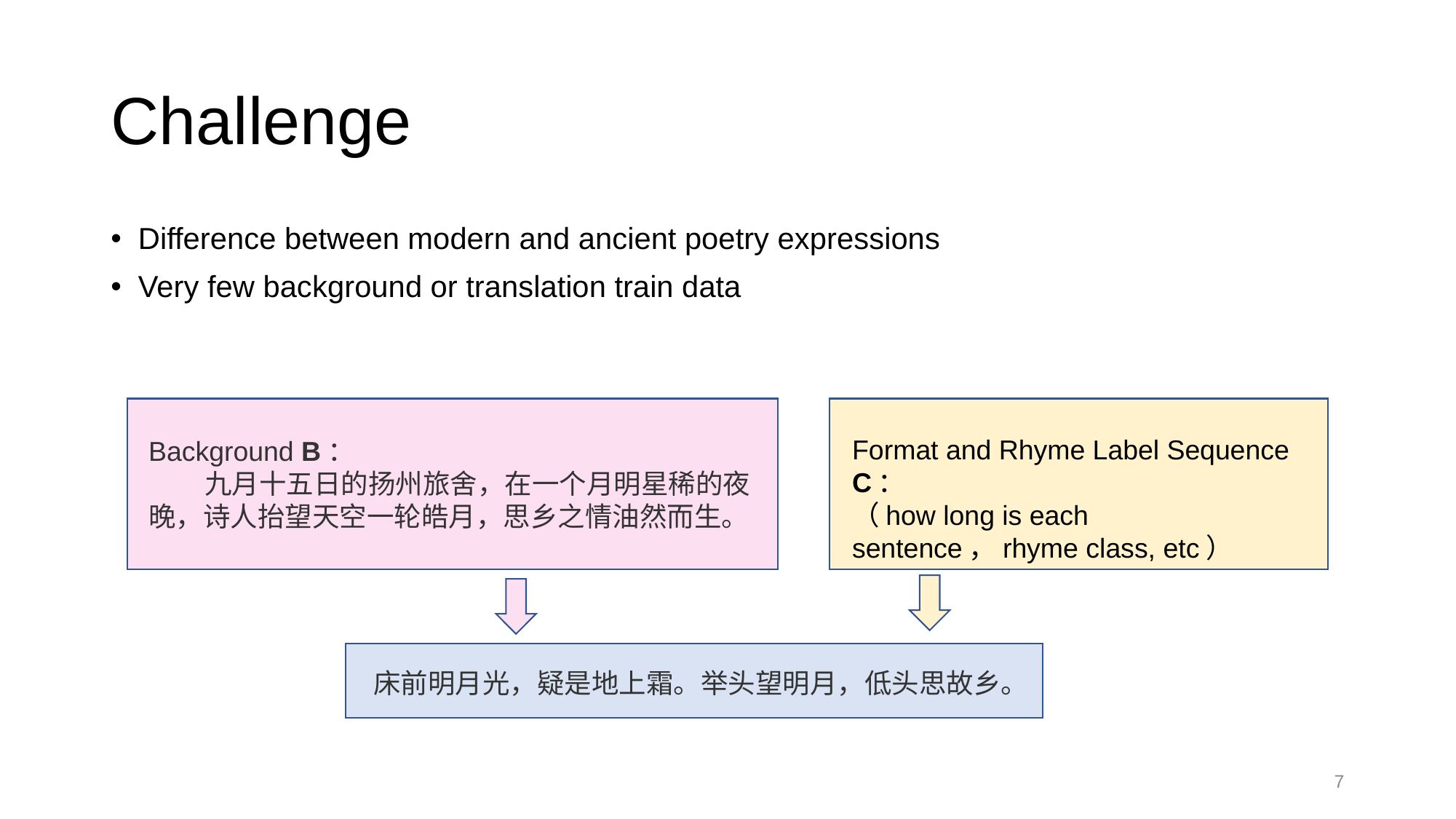

# Challenge
Difference between modern and ancient poetry expressions
Very few background or translation train data

Format and Rhyme Label Sequence C：
（how long is each sentence，rhyme class, etc）
Background B：
        九月十五日的扬州旅舍，在一个月明星稀的夜晚，诗人抬望天空一轮皓月，思乡之情油然而生。

床前明月光，疑是地上霜。举头望明月，低头思故乡。
7